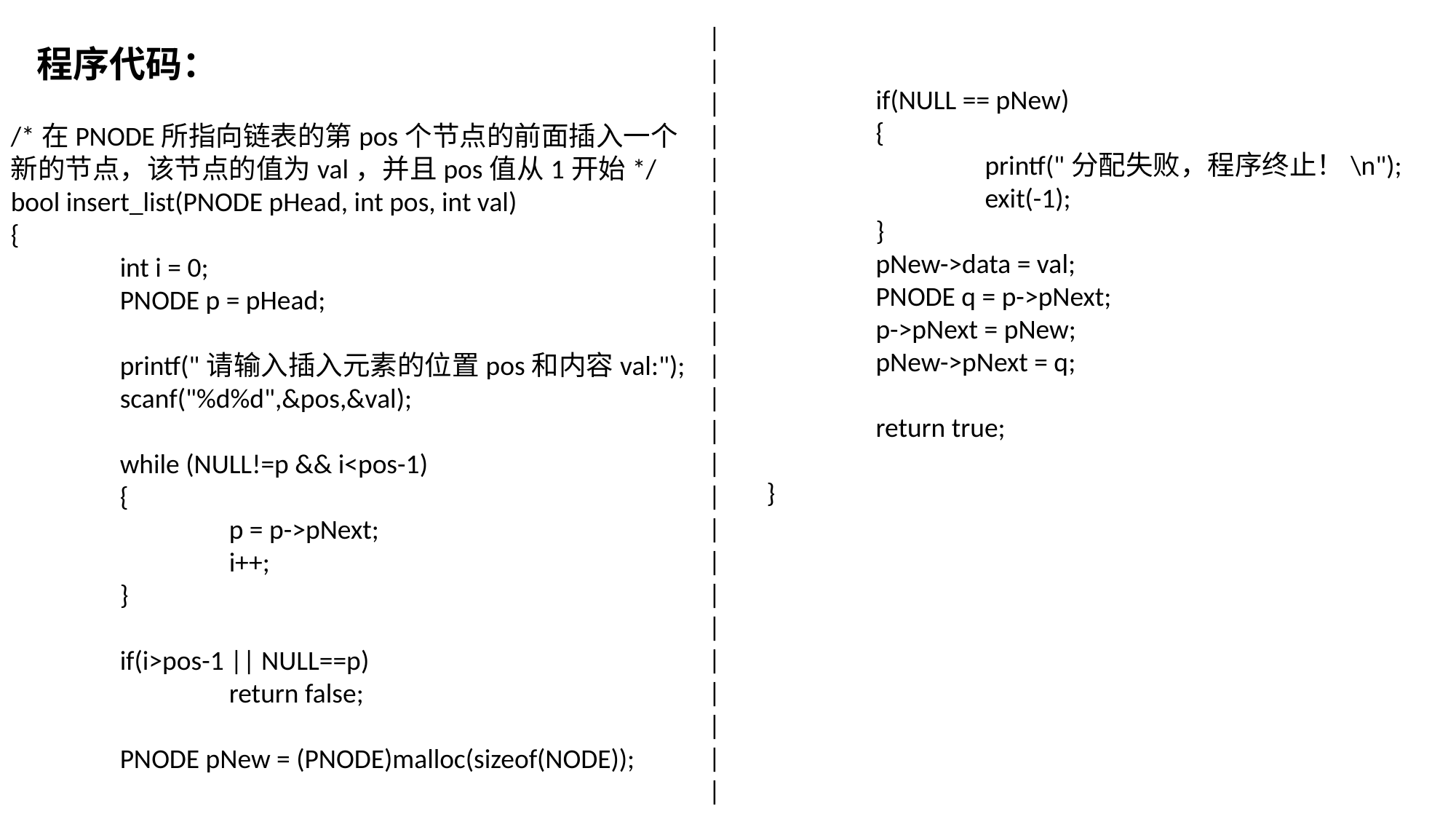

|
|
|
|
|
|
|
|
|
| |
|
|
|
| |
|
|
|
|
|
|
|
|
程序代码：

	if(NULL == pNew)
	{
		printf("分配失败，程序终止！\n");
		exit(-1);
	}
	pNew->data = val;
	PNODE q = p->pNext;
	p->pNext = pNew;
	pNew->pNext = q;

	return true;

}
/*在PNODE所指向链表的第pos个节点的前面插入一个新的节点，该节点的值为val，并且pos值从1开始*/
bool insert_list(PNODE pHead, int pos, int val)
{
	int i = 0;
	PNODE p = pHead;

	printf("请输入插入元素的位置pos和内容val:");
	scanf("%d%d",&pos,&val);

	while (NULL!=p && i<pos-1)
	{
		p = p->pNext;
		i++;
	}

	if(i>pos-1 || NULL==p)
		return false;

	PNODE pNew = (PNODE)malloc(sizeof(NODE));